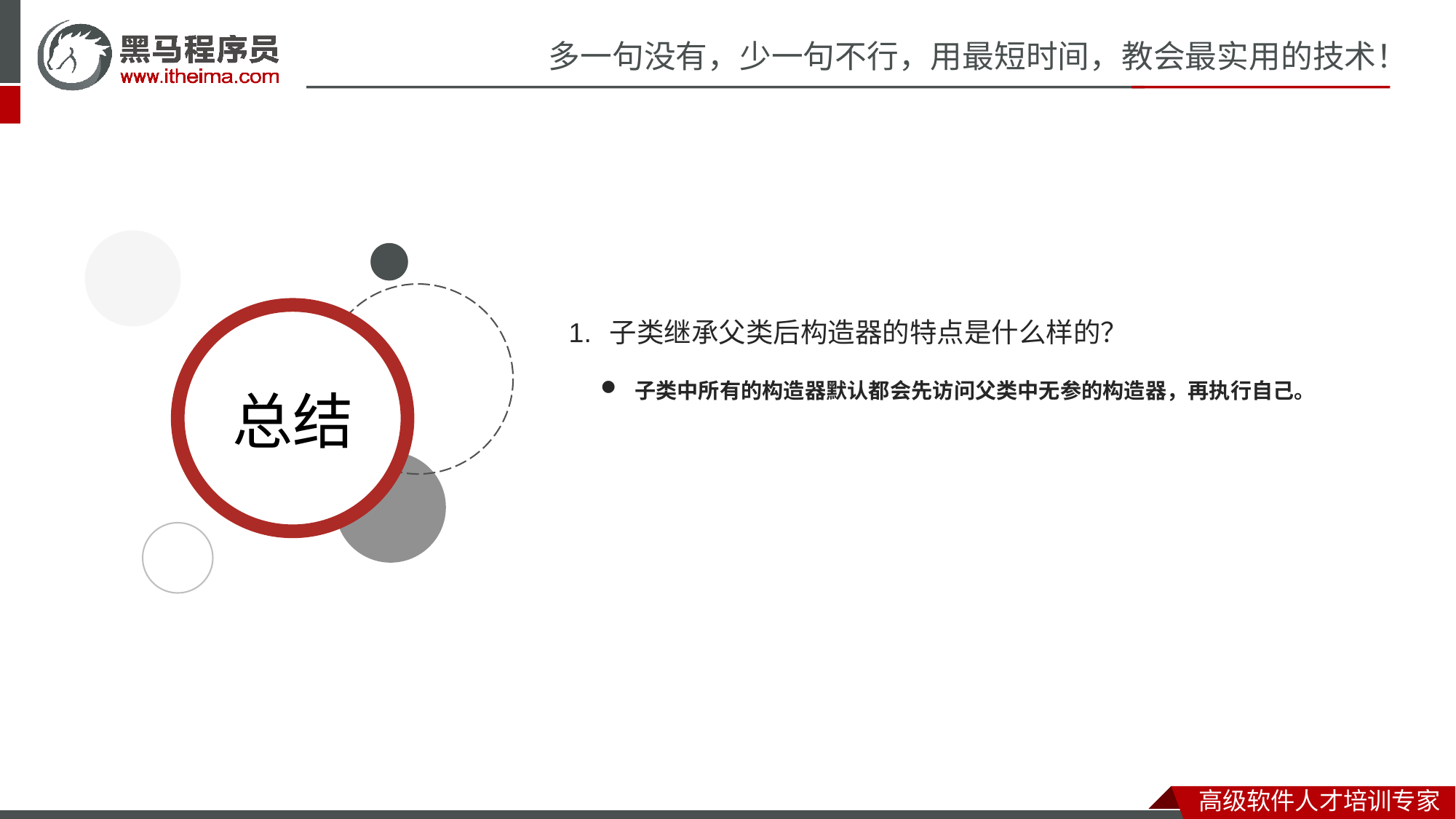

子类继承父类后构造器的特点是什么样的？
子类中所有的构造器默认都会先访问父类中无参的构造器，再执行自己。